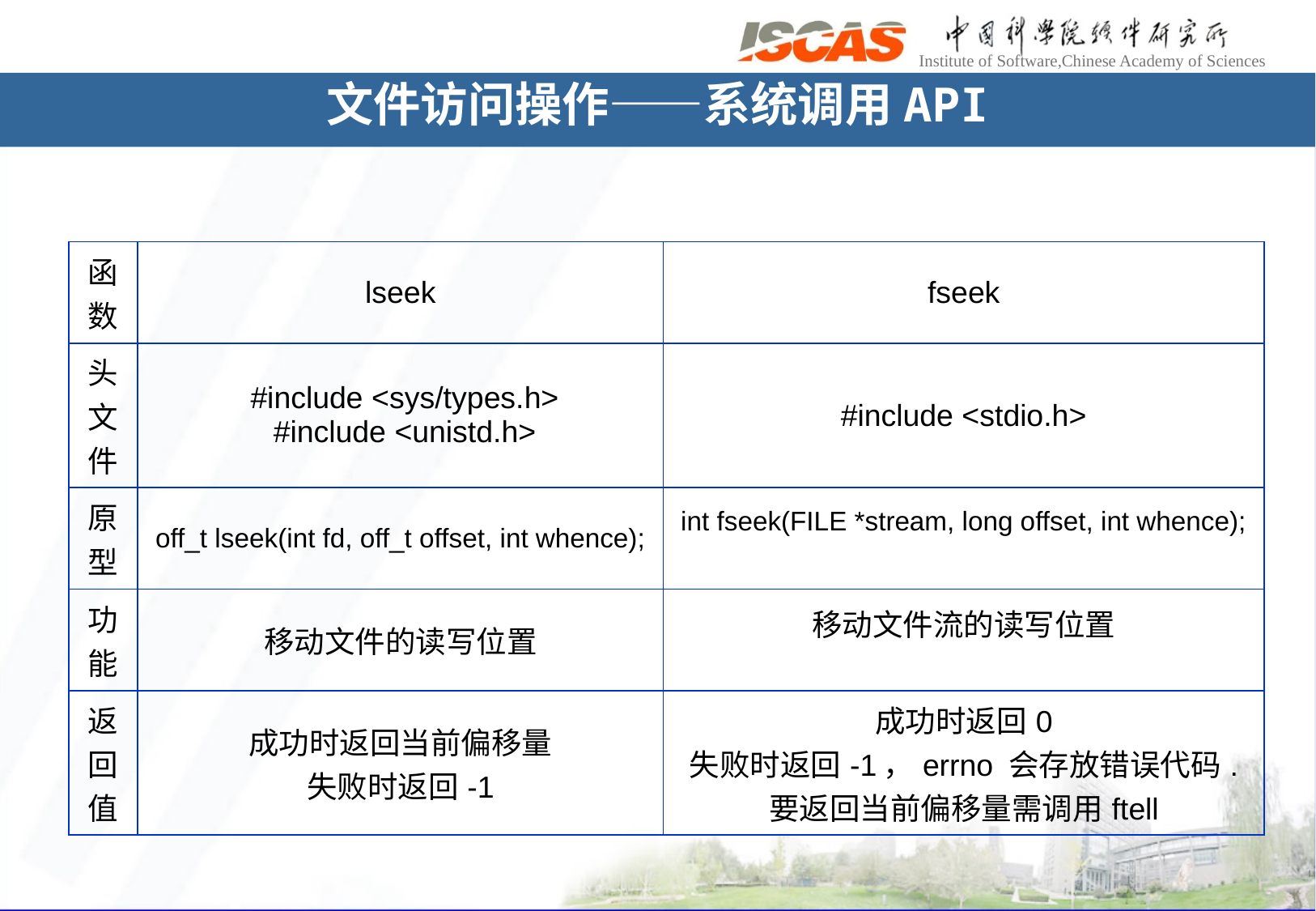

文件访问操作——系统调用API
| 函数 | lseek | fseek |
| --- | --- | --- |
| 头文件 | #include <sys/types.h> #include <unistd.h> | #include <stdio.h> |
| 原型 | off\_t lseek(int fd, off\_t offset, int whence); | int fseek(FILE \*stream, long offset, int whence); |
| 功能 | 移动文件的读写位置 | 移动文件流的读写位置 |
| 返回值 | 成功时返回当前偏移量 失败时返回-1 | 成功时返回0 失败时返回-1，errno 会存放错误代码. 要返回当前偏移量需调用ftell |